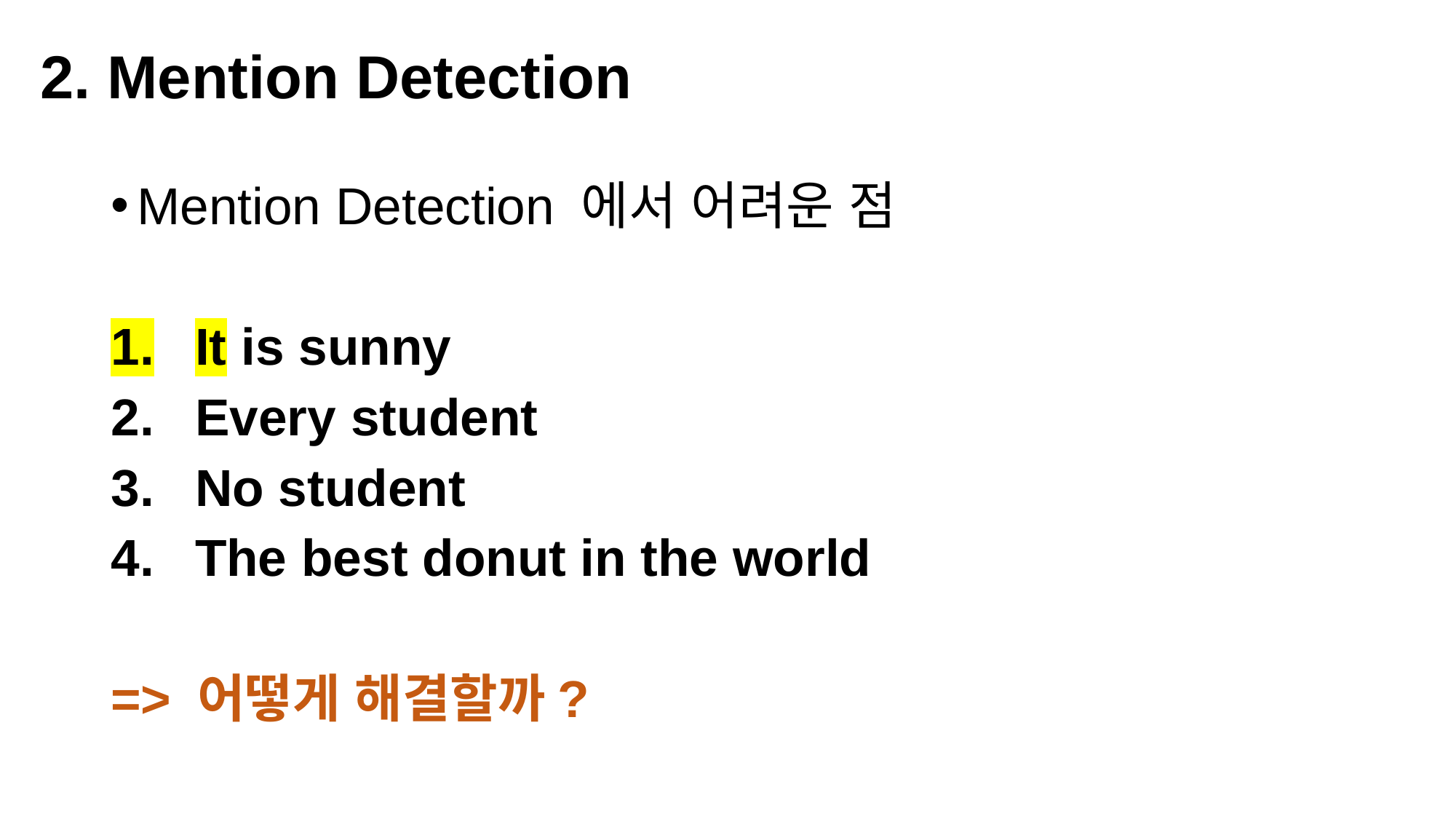

# 2. Mention Detection
Mention Detection 에서 어려운 점

It is sunny
Every student
No student
The best donut in the world

=> 어떻게 해결할까?